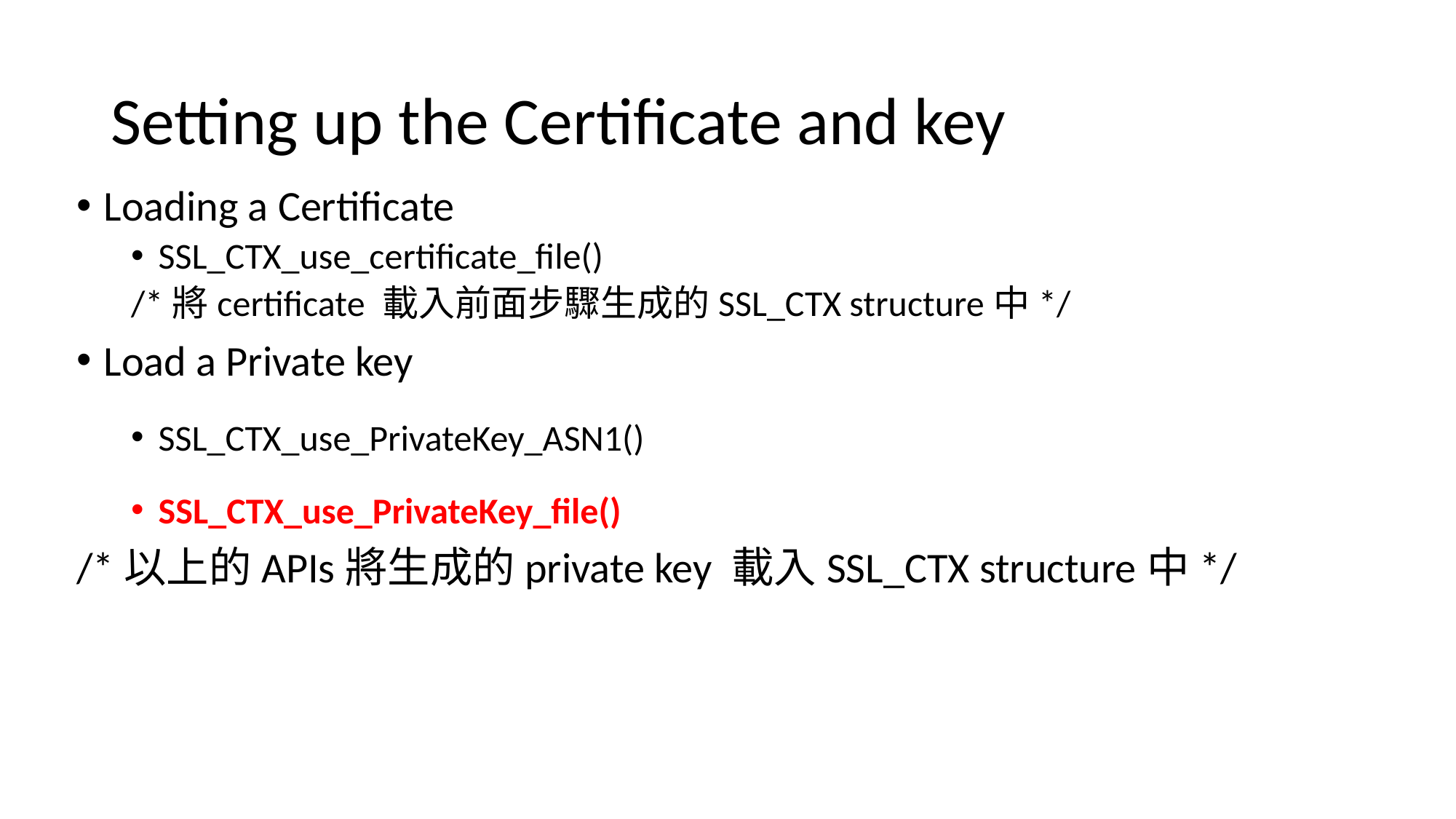

# Setting up the Certificate and key
Loading a Certificate
SSL_CTX_use_certificate_file()
/*將certificate 載入前面步驟生成的SSL_CTX structure中*/
Load a Private key
SSL_CTX_use_PrivateKey_ASN1()
SSL_CTX_use_PrivateKey_file()
/*以上的APIs將生成的private key 載入SSL_CTX structure中*/